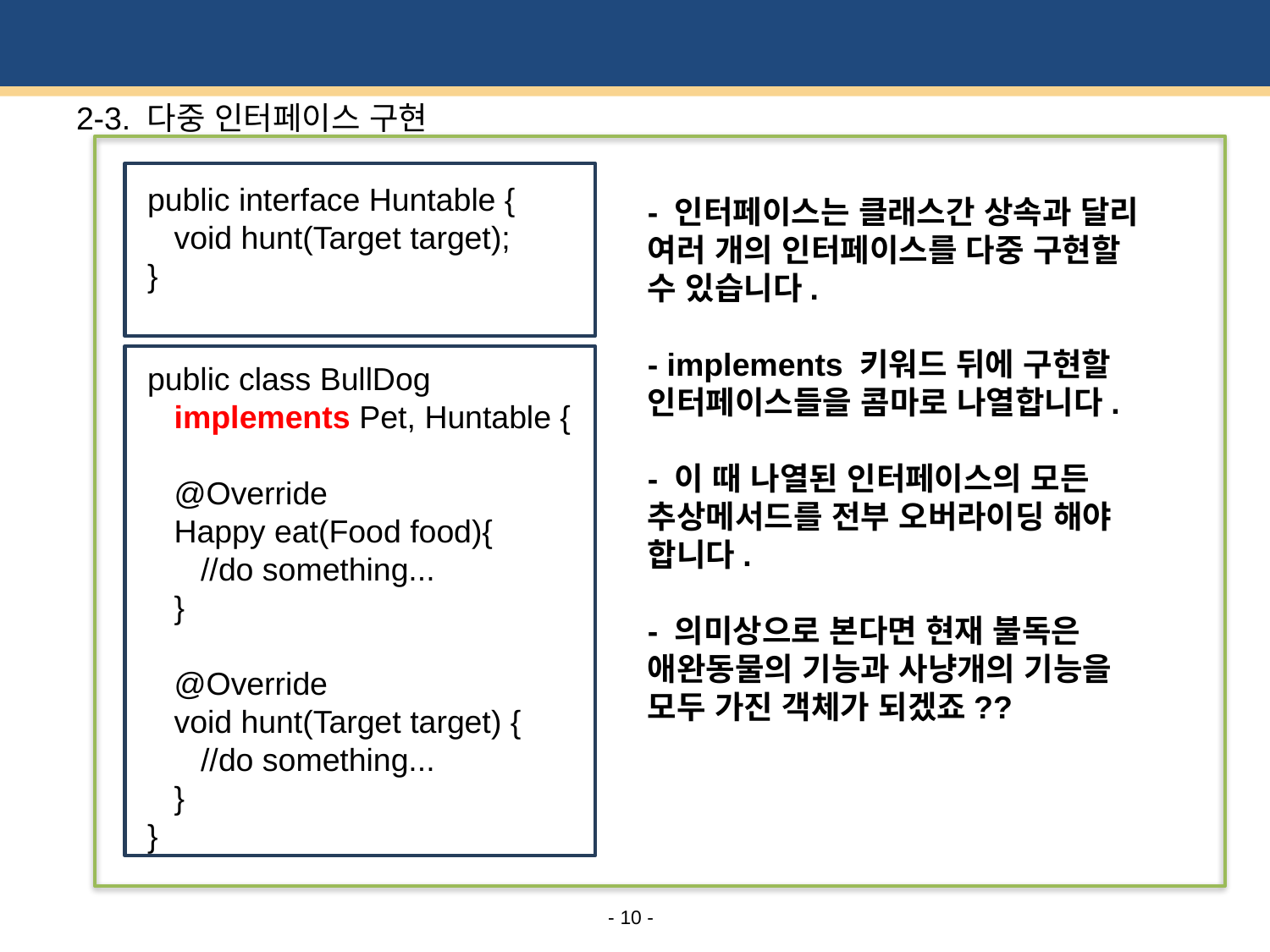

# 2-3. 다중 인터페이스 구현

public interface Huntable {
   void hunt(Target target);
}
- 인터페이스는 클래스간 상속과 달리 여러 개의 인터페이스를 다중 구현할 수 있습니다.

- implements 키워드 뒤에 구현할 인터페이스들을 콤마로 나열합니다.

- 이 때 나열된 인터페이스의 모든 추상메서드를 전부 오버라이딩 해야 합니다.

- 의미상으로 본다면 현재 불독은 애완동물의 기능과 사냥개의 기능을 모두 가진 객체가 되겠죠??

public class BullDog
   implements Pet, Huntable {

   @Override
   Happy eat(Food food){
      //do something...
   }

   @Override
   void hunt(Target target) {
      //do something...
   }
}